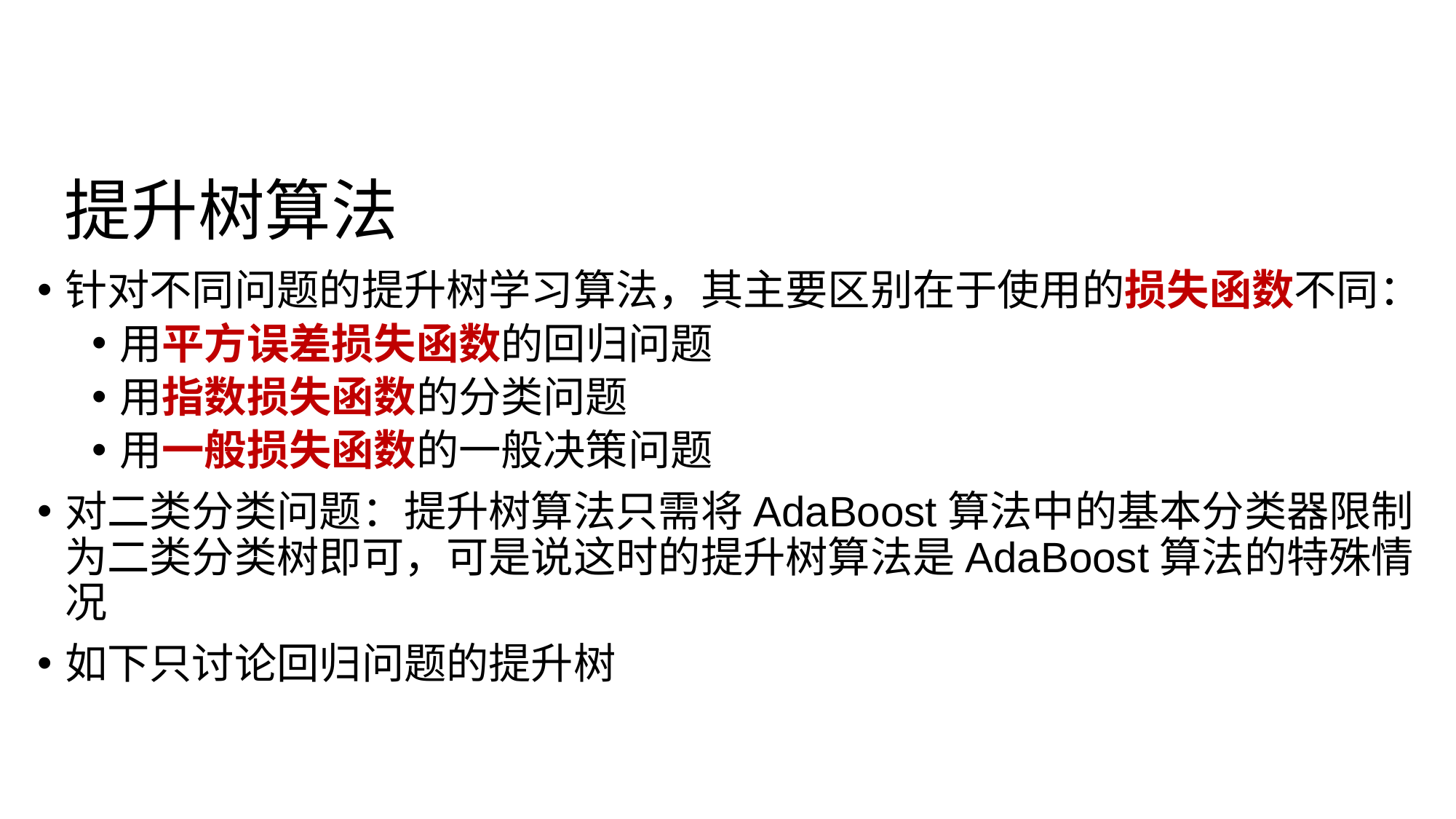

提升树算法
针对不同问题的提升树学习算法，其主要区别在于使用的损失函数不同：
用平方误差损失函数的回归问题
用指数损失函数的分类问题
用一般损失函数的一般决策问题
对二类分类问题：提升树算法只需将AdaBoost算法中的基本分类器限制为二类分类树即可，可是说这时的提升树算法是AdaBoost算法的特殊情况
如下只讨论回归问题的提升树